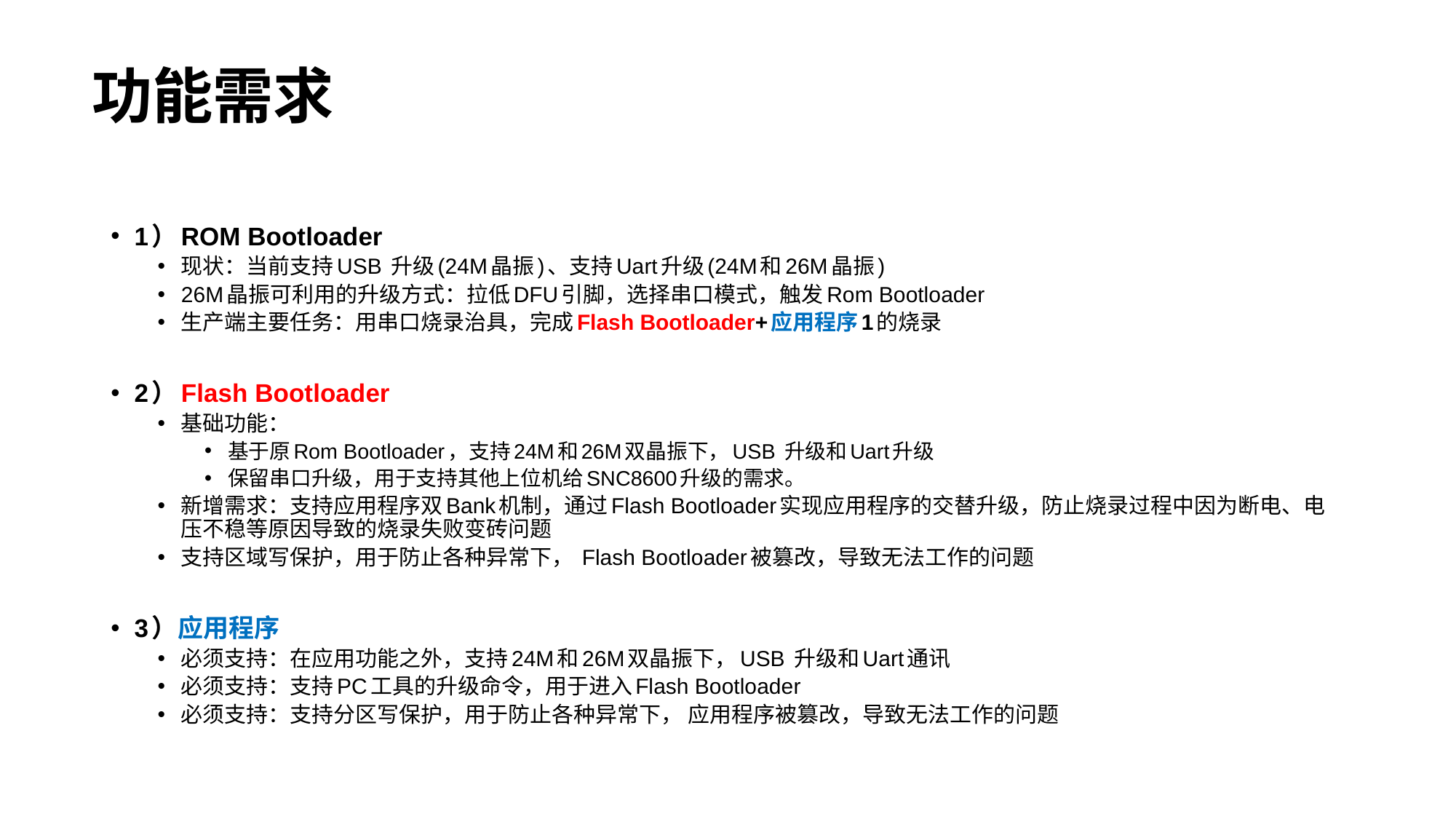

功能需求
1）ROM Bootloader
现状：当前支持USB 升级(24M晶振)、支持Uart升级(24M和26M晶振)
26M晶振可利用的升级方式：拉低DFU引脚，选择串口模式，触发Rom Bootloader
生产端主要任务：用串口烧录治具，完成Flash Bootloader+应用程序1的烧录

2）Flash Bootloader
基础功能：
基于原Rom Bootloader，支持24M和26M双晶振下，USB 升级和Uart升级
保留串口升级，用于支持其他上位机给SNC8600升级的需求。
新增需求：支持应用程序双Bank机制，通过Flash Bootloader实现应用程序的交替升级，防止烧录过程中因为断电、电压不稳等原因导致的烧录失败变砖问题
支持区域写保护，用于防止各种异常下， Flash Bootloader被篡改，导致无法工作的问题

3）应用程序
必须支持：在应用功能之外，支持24M和26M双晶振下，USB 升级和Uart通讯
必须支持：支持PC工具的升级命令，用于进入Flash Bootloader
必须支持：支持分区写保护，用于防止各种异常下， 应用程序被篡改，导致无法工作的问题